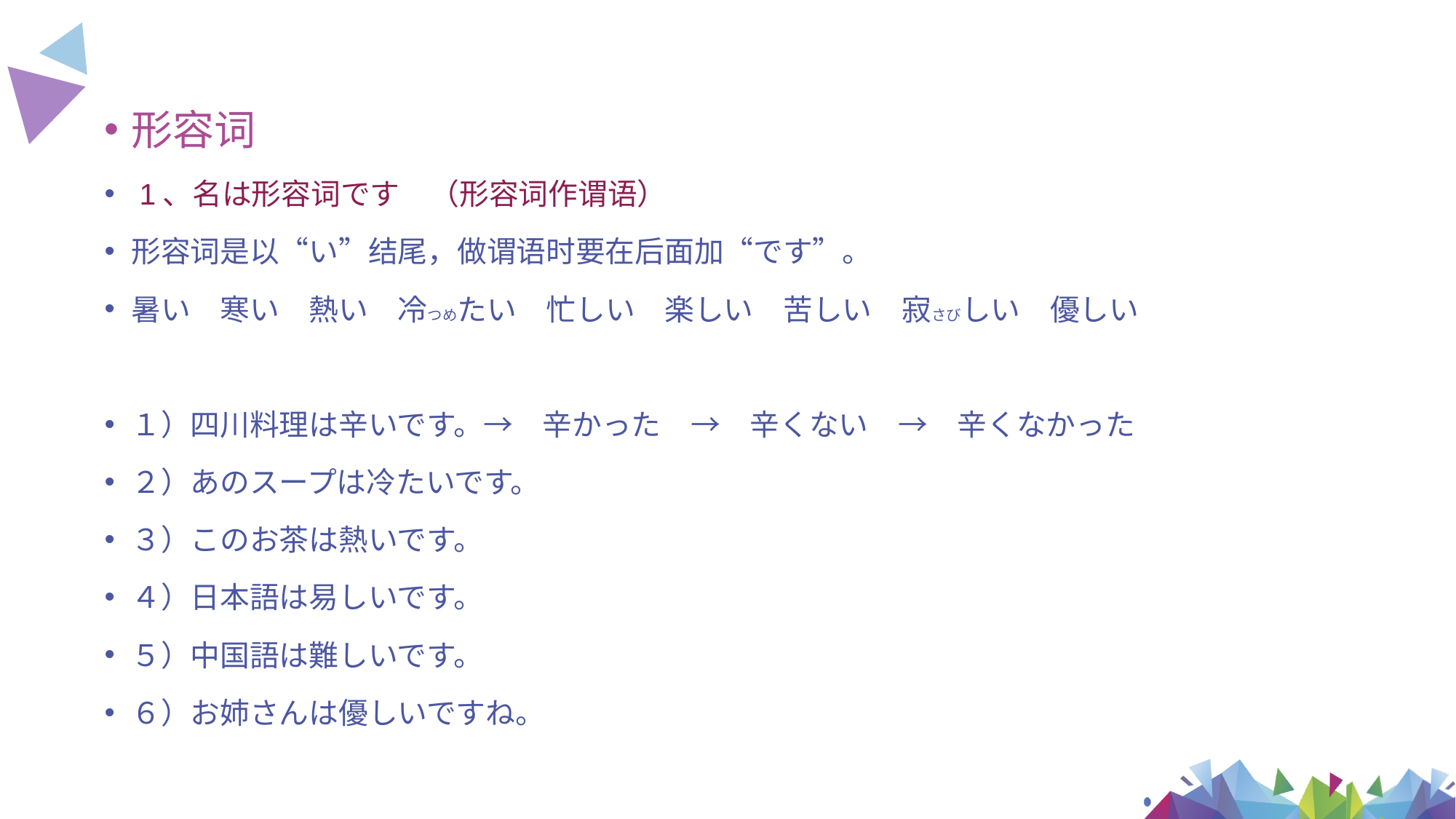

形容词
 1、名は形容词です　（形容词作谓语）
形容词是以“い”结尾，做谓语时要在后面加“です”。
暑い　寒い　熱い　冷つめたい　忙しい　楽しい　苦しい　寂さびしい　優しい

１）四川料理は辛いです。→　辛かった　→　辛くない　→　辛くなかった
２）あのスープは冷たいです。
３）このお茶は熱いです。
４）日本語は易しいです。
５）中国語は難しいです。
６）お姉さんは優しいですね。